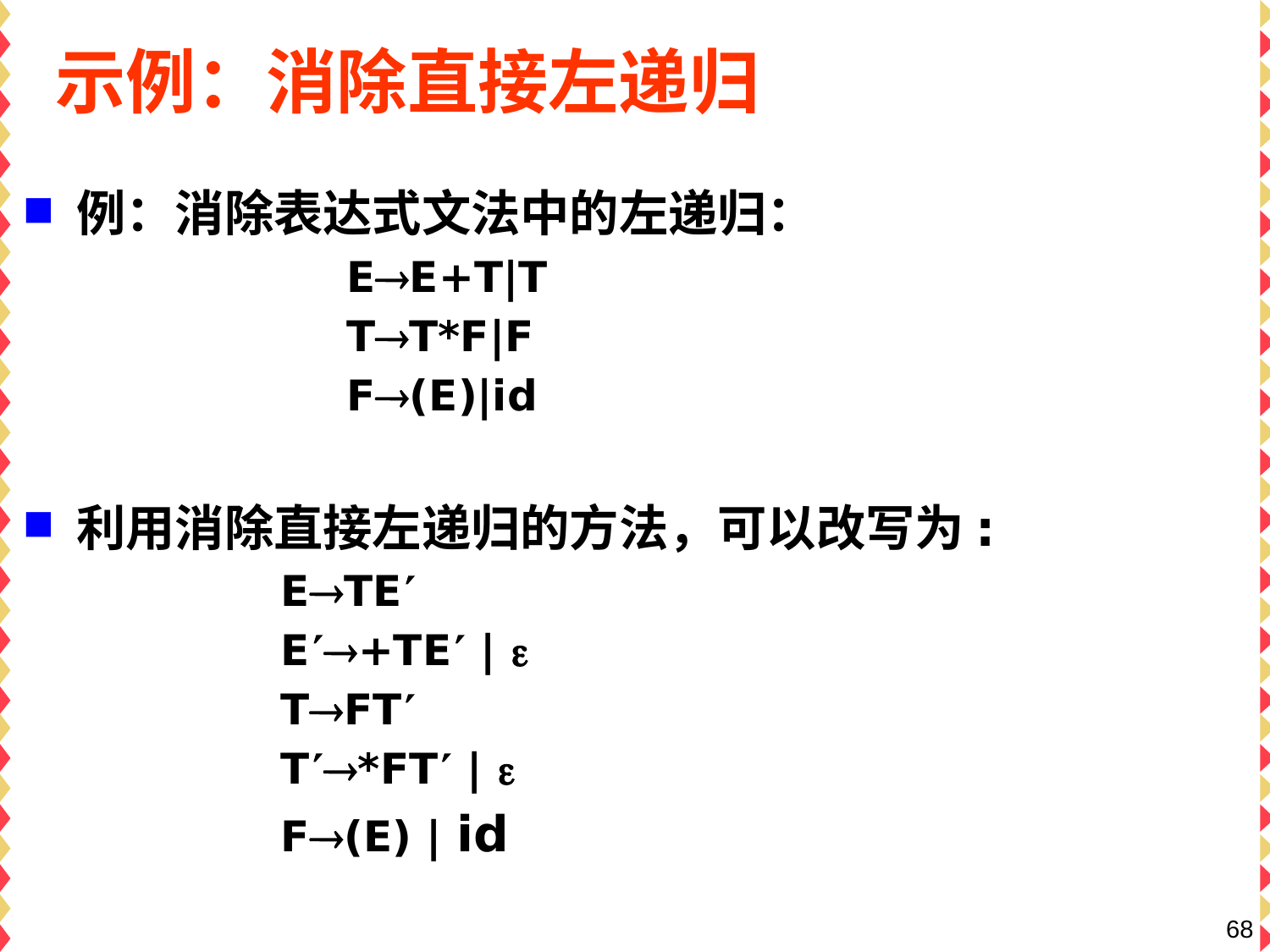

示例：消除直接左递归
例：消除表达式文法中的左递归：
		E→E+T|T
		T→T*F|F
		F→(E)|id

利用消除直接左递归的方法，可以改写为:
                 E→TE′
                 E′→+TE′ | ε
                 T→FT′
                 T′→*FT′ | ε
                 F→(E) | id
68